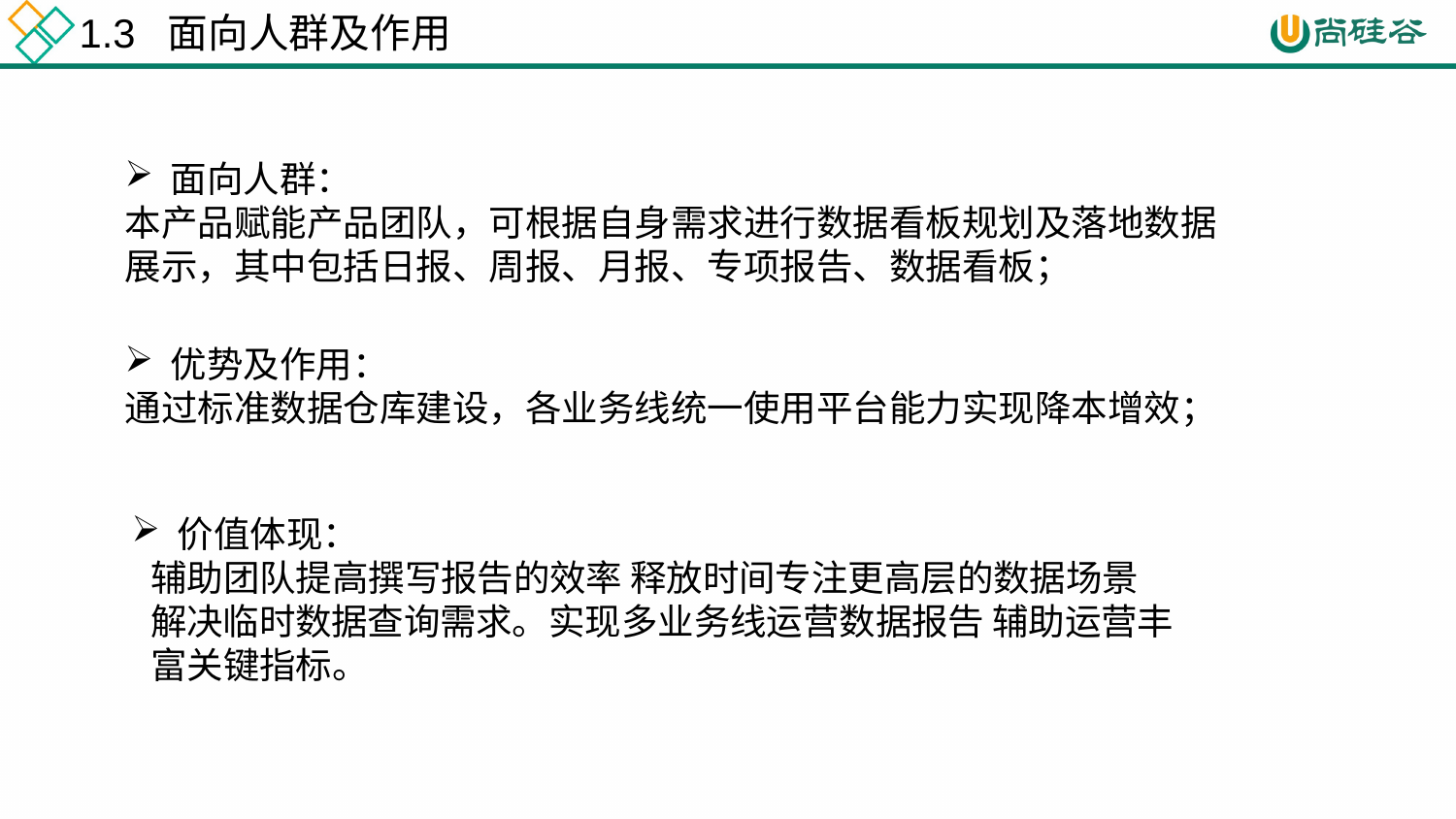

1.3  面向人群及作用
面向人群：
本产品赋能产品团队，可根据自身需求进行数据看板规划及落地数据 展示，其中包括日报、周报、月报、专项报告、数据看板；
优势及作用：
通过标准数据仓库建设，各业务线统一使用平台能力实现降本增效；
价值体现：
辅助团队提高撰写报告的效率 释放时间专注更高层的数据场景 解决临时数据查询需求。实现多业务线运营数据报告 辅助运营丰富关键指标。